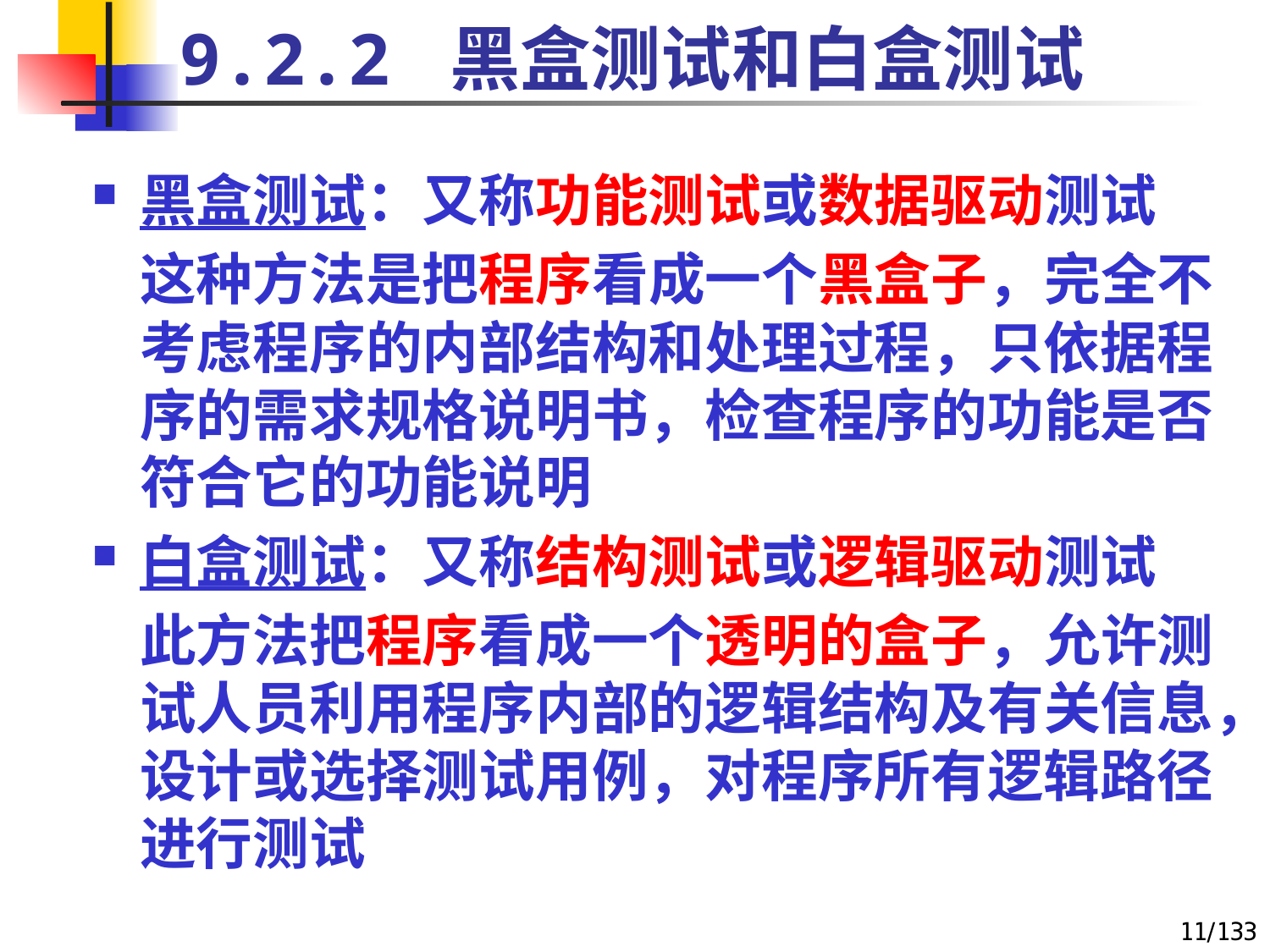

# 9.2.2 黑盒测试和白盒测试
黑盒测试：又称功能测试或数据驱动测试
	这种方法是把程序看成一个黑盒子，完全不考虑程序的内部结构和处理过程，只依据程序的需求规格说明书，检查程序的功能是否符合它的功能说明
白盒测试：又称结构测试或逻辑驱动测试
	此方法把程序看成一个透明的盒子，允许测试人员利用程序内部的逻辑结构及有关信息，设计或选择测试用例，对程序所有逻辑路径进行测试

11/133